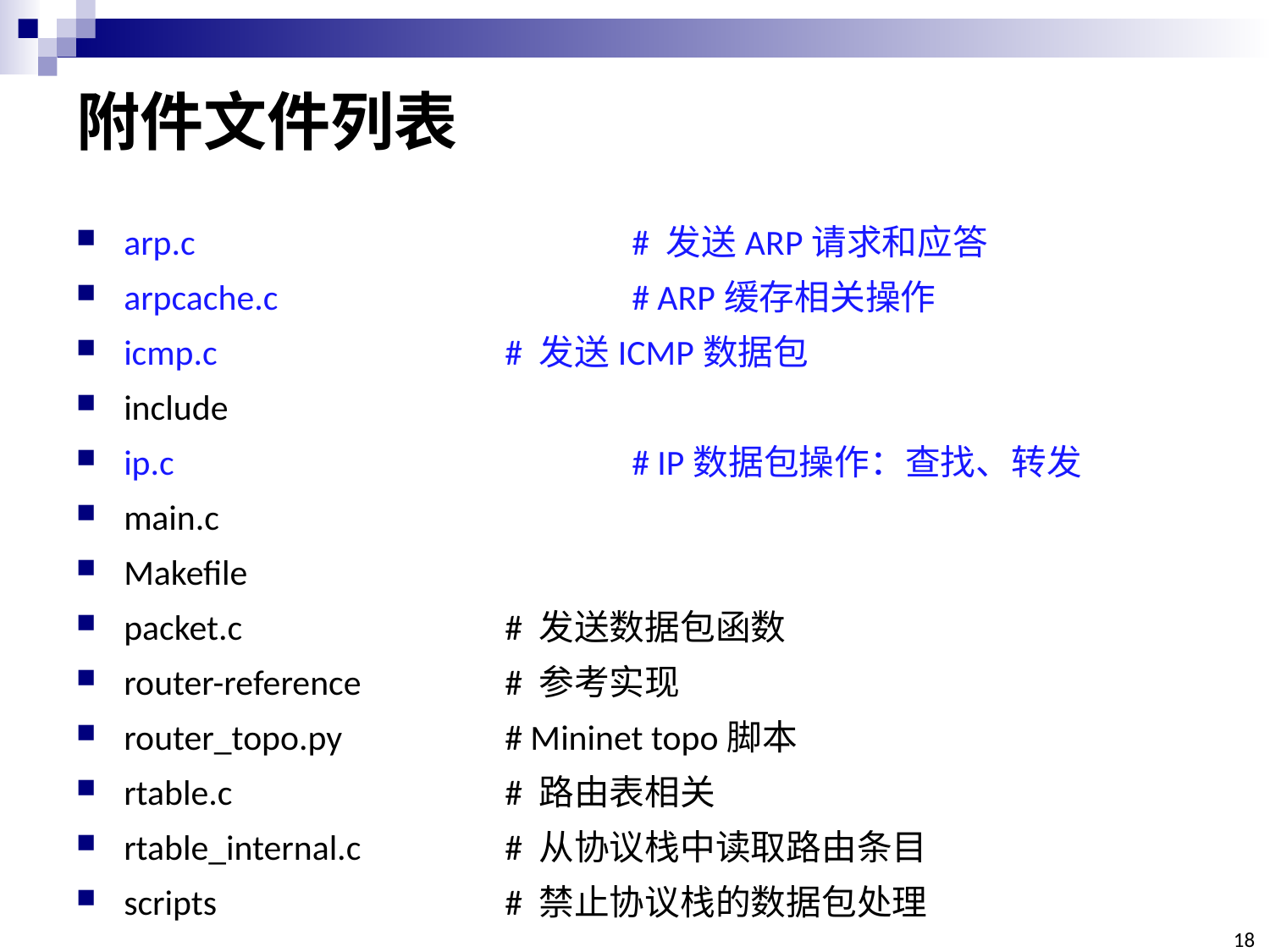

# 附件文件列表
arp.c				# 发送ARP请求和应答
arpcache.c			# ARP缓存相关操作
icmp.c			# 发送ICMP数据包
include
ip.c				# IP数据包操作：查找、转发
main.c
Makefile
packet.c			# 发送数据包函数
router-reference		# 参考实现
router_topo.py		# Mininet topo脚本
rtable.c			# 路由表相关
rtable_internal.c		# 从协议栈中读取路由条目
scripts			# 禁止协议栈的数据包处理
18